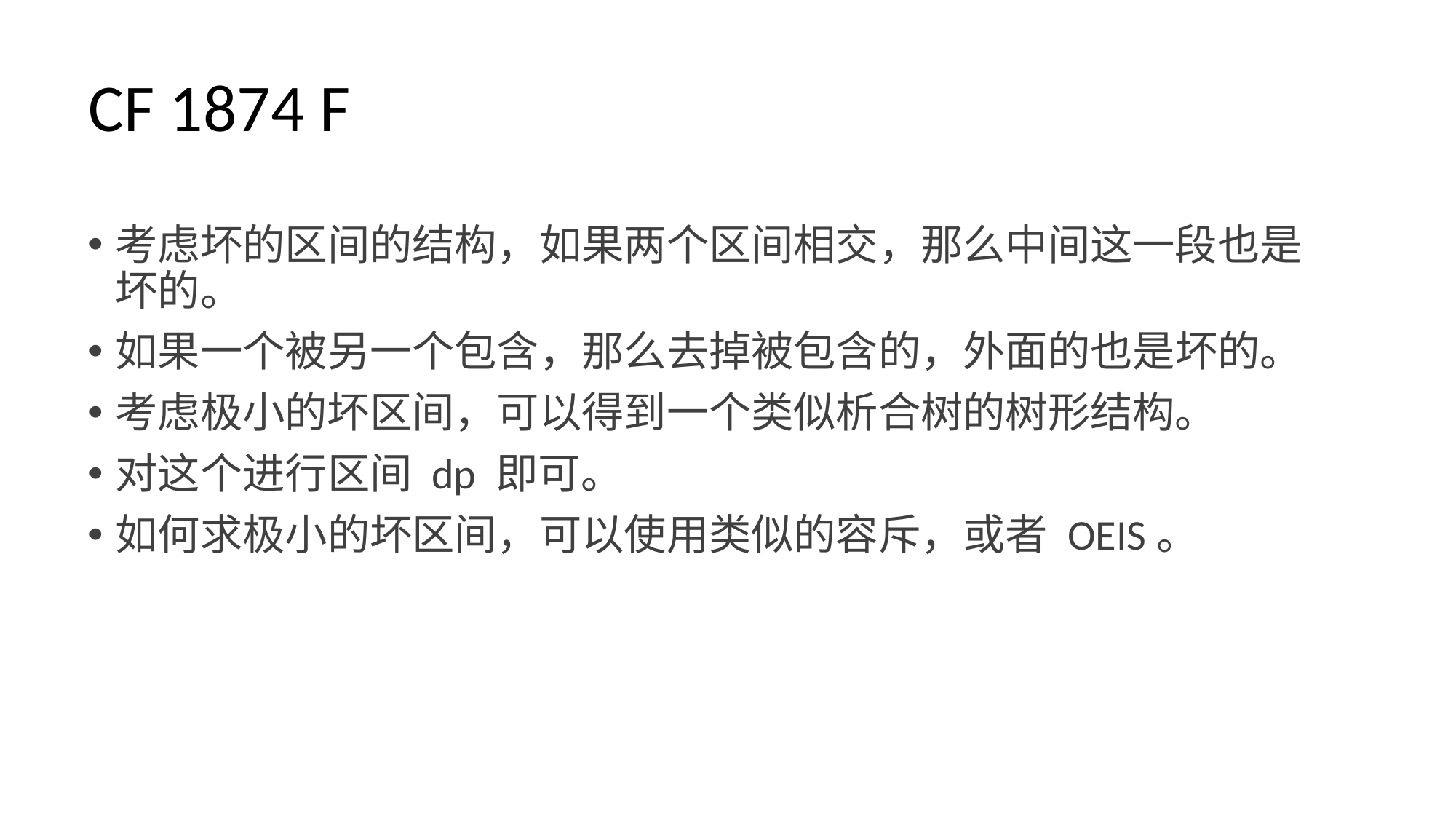

# CF 1874 F
考虑坏的区间的结构，如果两个区间相交，那么中间这一段也是坏的。
如果一个被另一个包含，那么去掉被包含的，外面的也是坏的。
考虑极小的坏区间，可以得到一个类似析合树的树形结构。
对这个进行区间 dp 即可。
如何求极小的坏区间，可以使用类似的容斥，或者 OEIS。